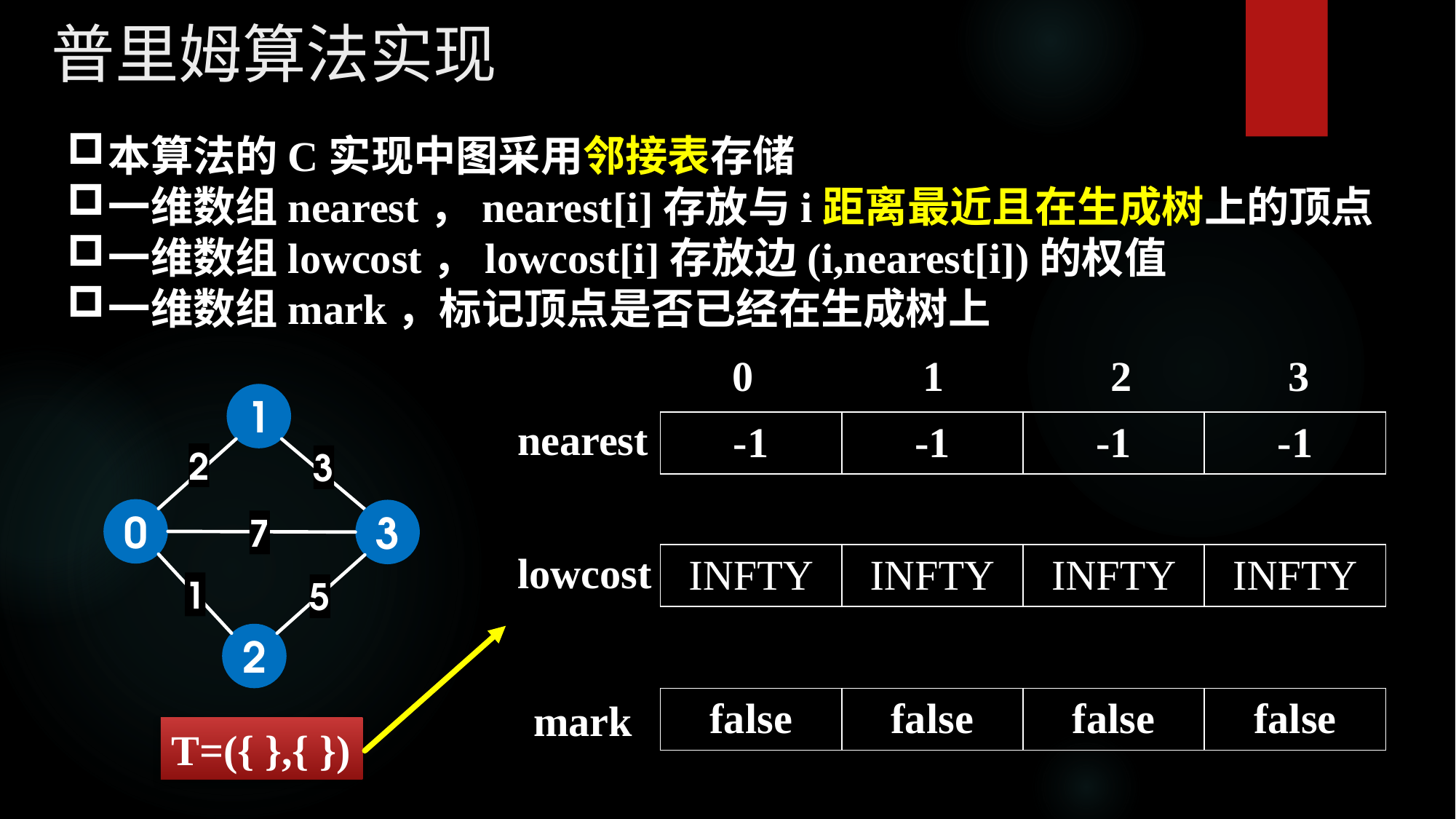

普里姆算法实现
本算法的C实现中图采用邻接表存储
一维数组nearest，nearest[i]存放与i距离最近且在生成树上的顶点
一维数组lowcost，lowcost[i]存放边(i,nearest[i])的权值
一维数组mark，标记顶点是否已经在生成树上
0
1
2
3
1
2
3
0
3
7
1
5
2
nearest
| -1 | -1 | -1 | -1 |
| --- | --- | --- | --- |
lowcost
| INFTY | INFTY | INFTY | INFTY |
| --- | --- | --- | --- |
mark
| false | false | false | false |
| --- | --- | --- | --- |
T=({ },{ })